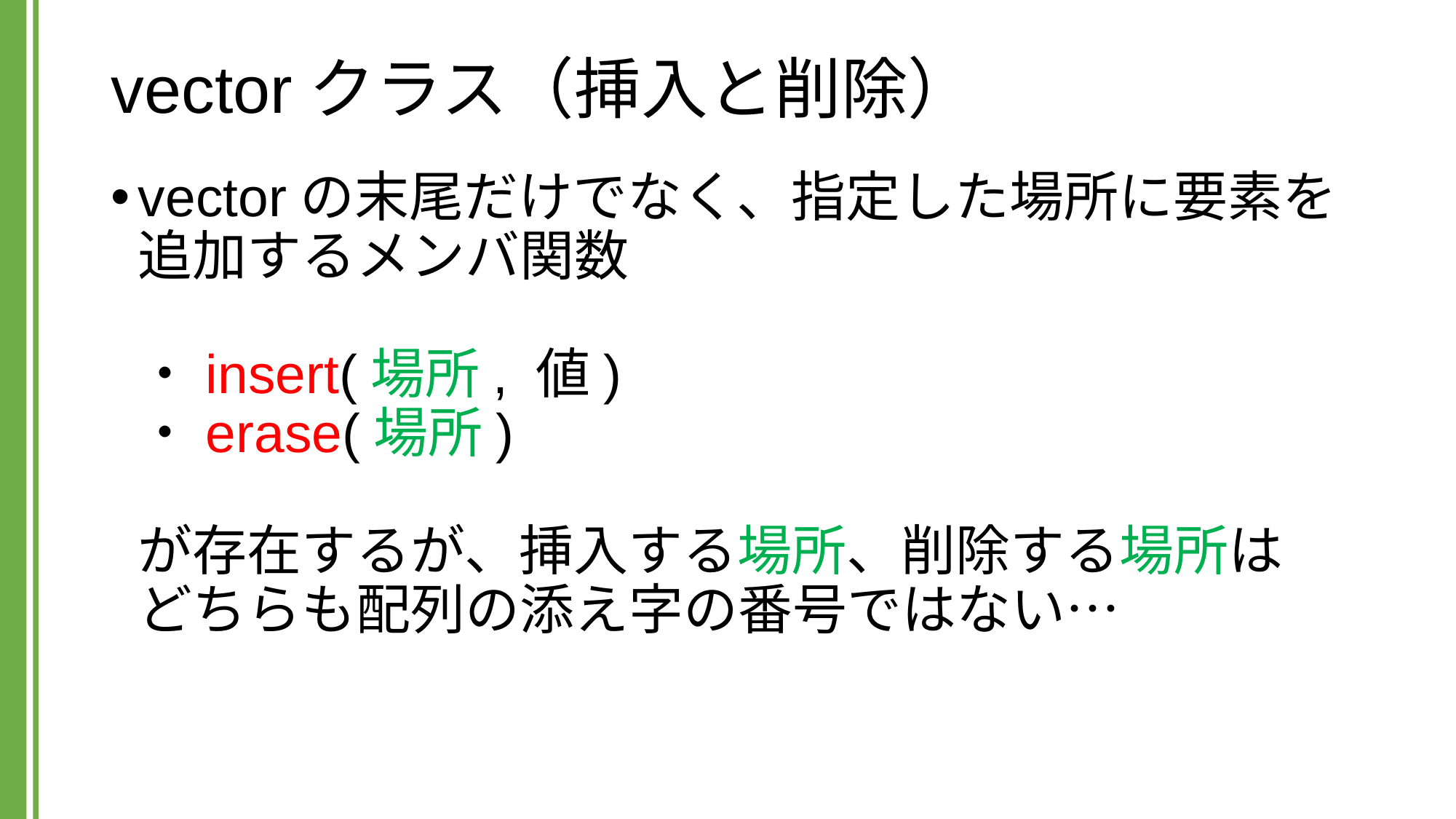

# vectorクラス（挿入と削除）
vectorの末尾だけでなく、指定した場所に要素を
追加するメンバ関数
・insert(場所, 値)
・erase(場所)
が存在するが、挿入する場所、削除する場所は
どちらも配列の添え字の番号ではない…